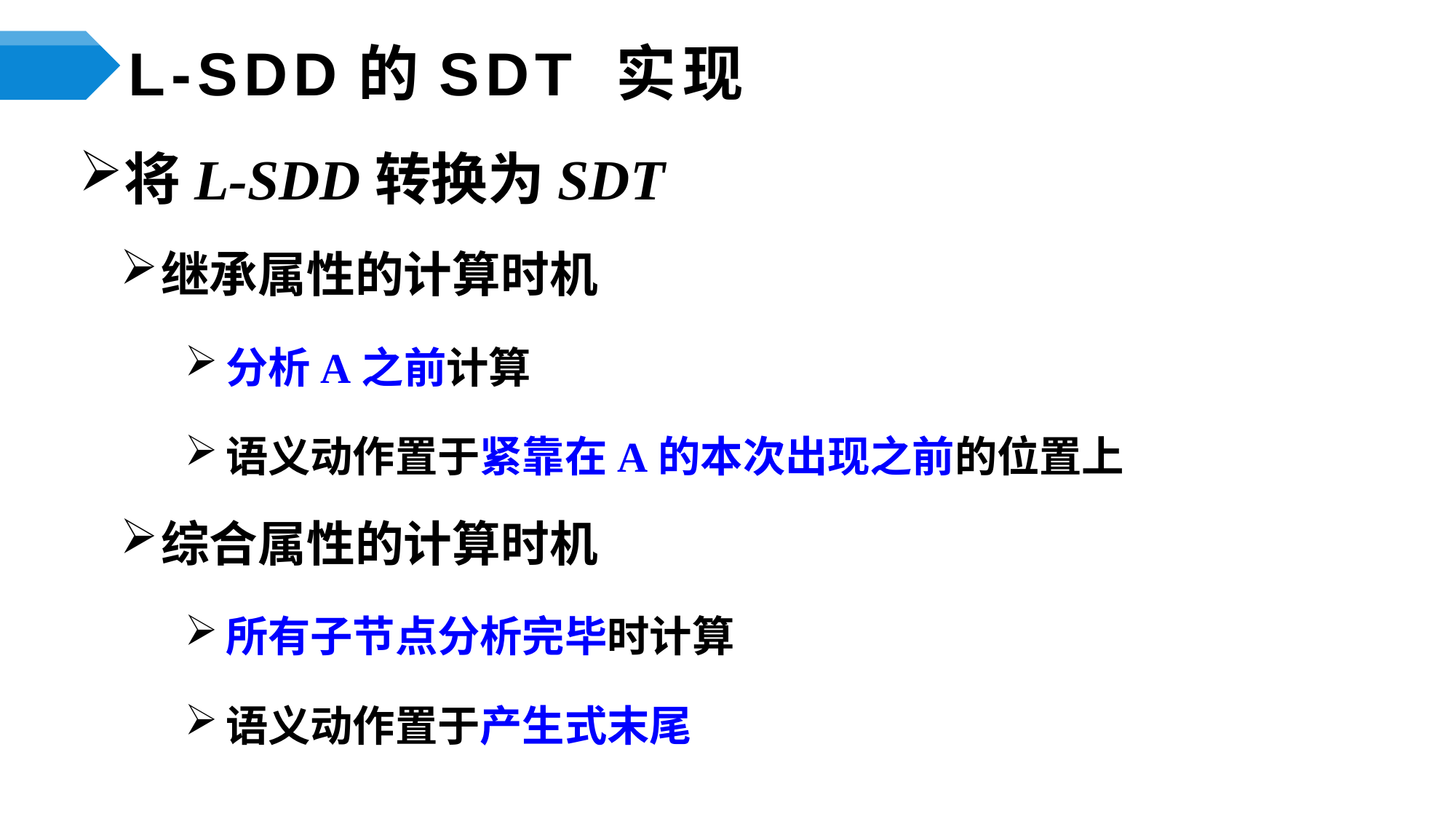

# L-SDD的SDT 实现

将L-SDD转换为SDT
继承属性的计算时机
分析A之前计算
语义动作置于紧靠在A的本次出现之前的位置上
综合属性的计算时机
所有子节点分析完毕时计算
语义动作置于产生式末尾